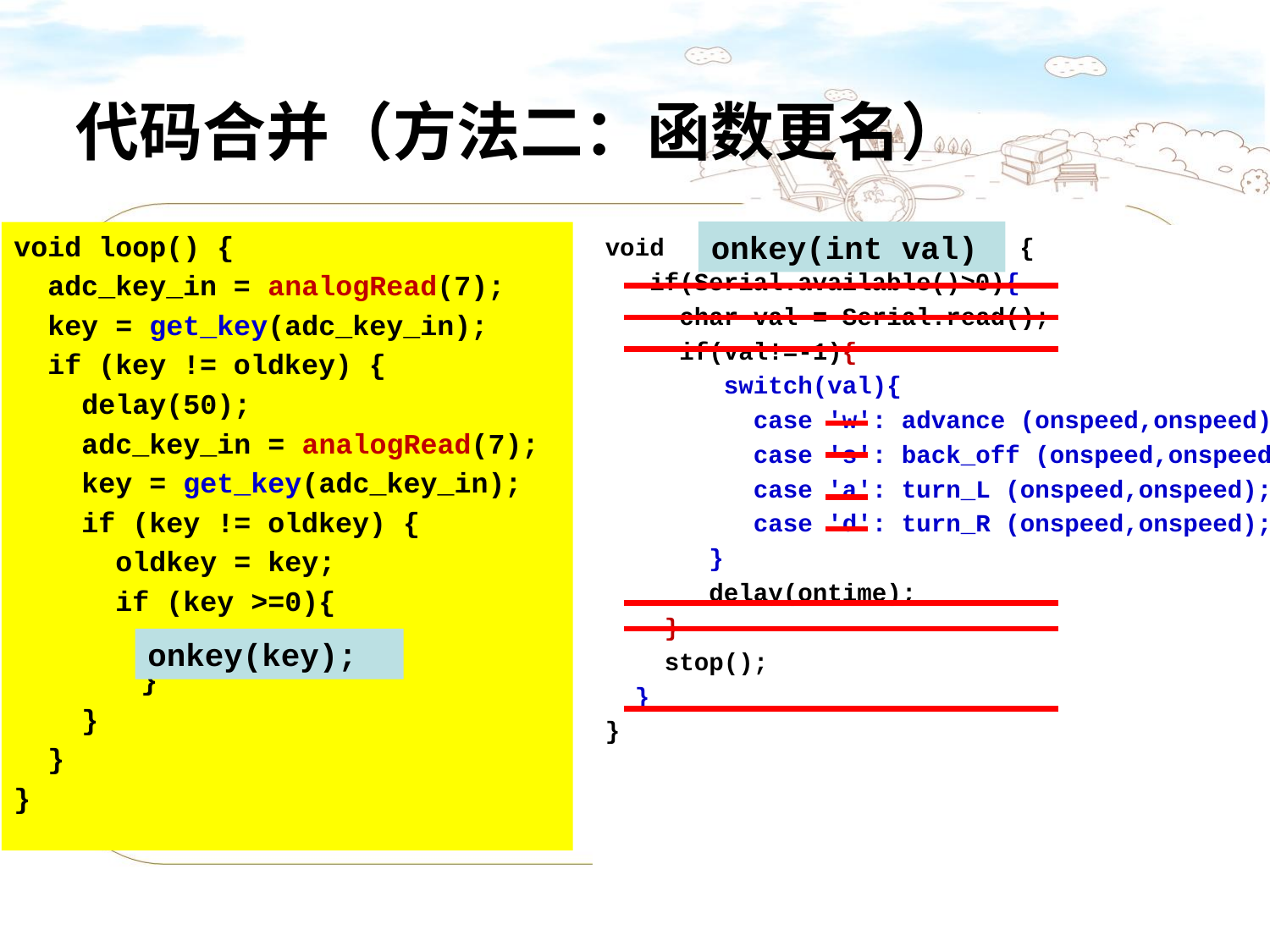

# 代码合并（方法二：函数更名）
onkey(int val)
void loop() {
  adc_key_in = analogRead(7);
  key = get_key(adc_key_in);
  if (key != oldkey) {
    delay(50);
    adc_key_in = analogRead(7);
    key = get_key(adc_key_in);
    if (key != oldkey) {
      oldkey = key;
      if (key >=0){
	//do something.
	}
    }
  }
}
void       loop(void)       {
   if(Serial.available()>0){
     char val = Serial.read();
     if(val!=-1){
        switch(val){
          case 'w': advance (onspeed,onspeed);break; //前进
          case 's': back_off (onspeed,onspeed); break; //后退
          case 'a': turn_L (onspeed,onspeed); break; //左转
          case 'd': turn_R (onspeed,onspeed); break; //右转
       }
       delay(ontime);
    }
    stop();
  }
}
onkey(key);